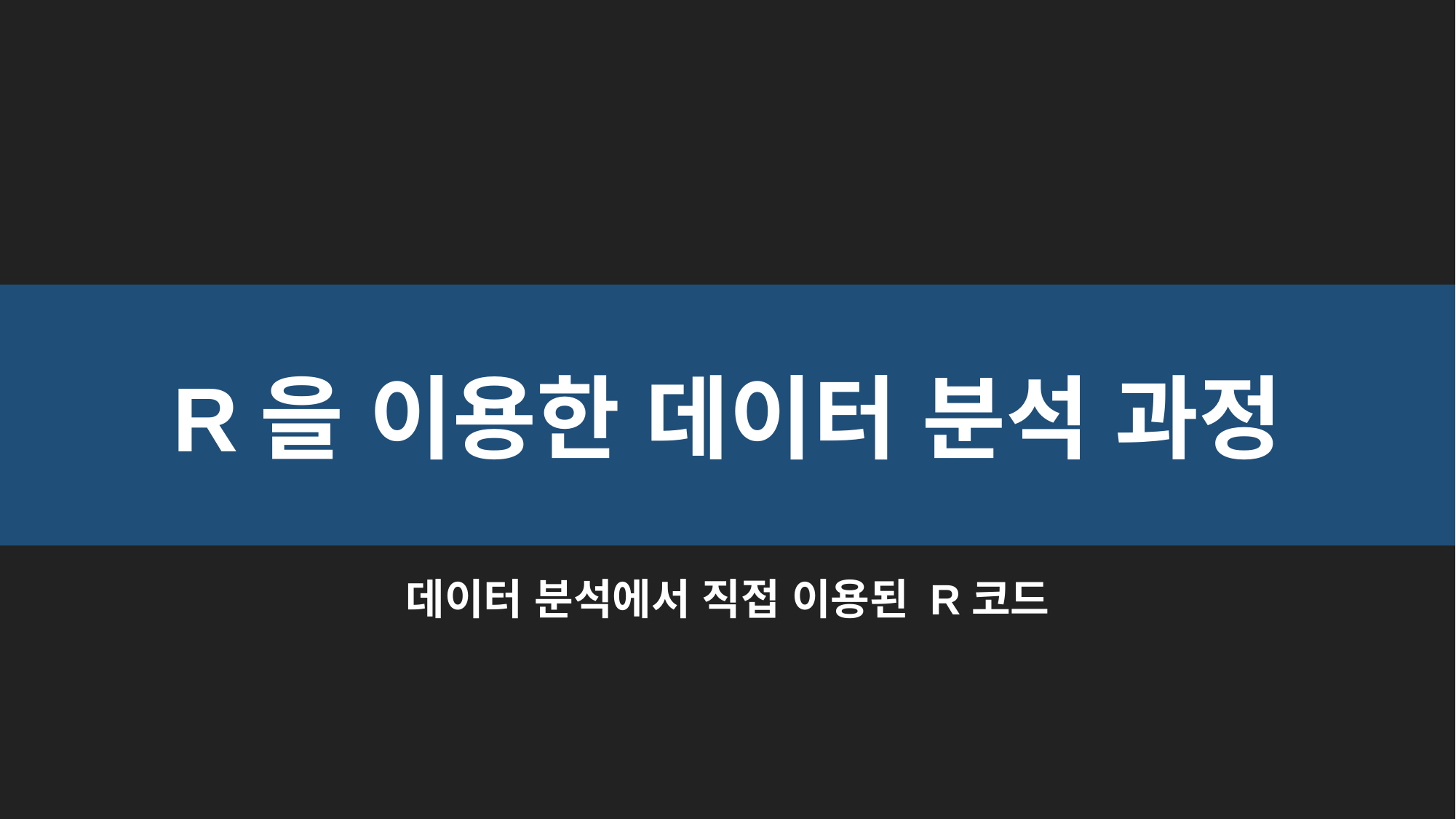

R을 이용한 데이터 분석 과정
데이터 분석에서 직접 이용된 R코드